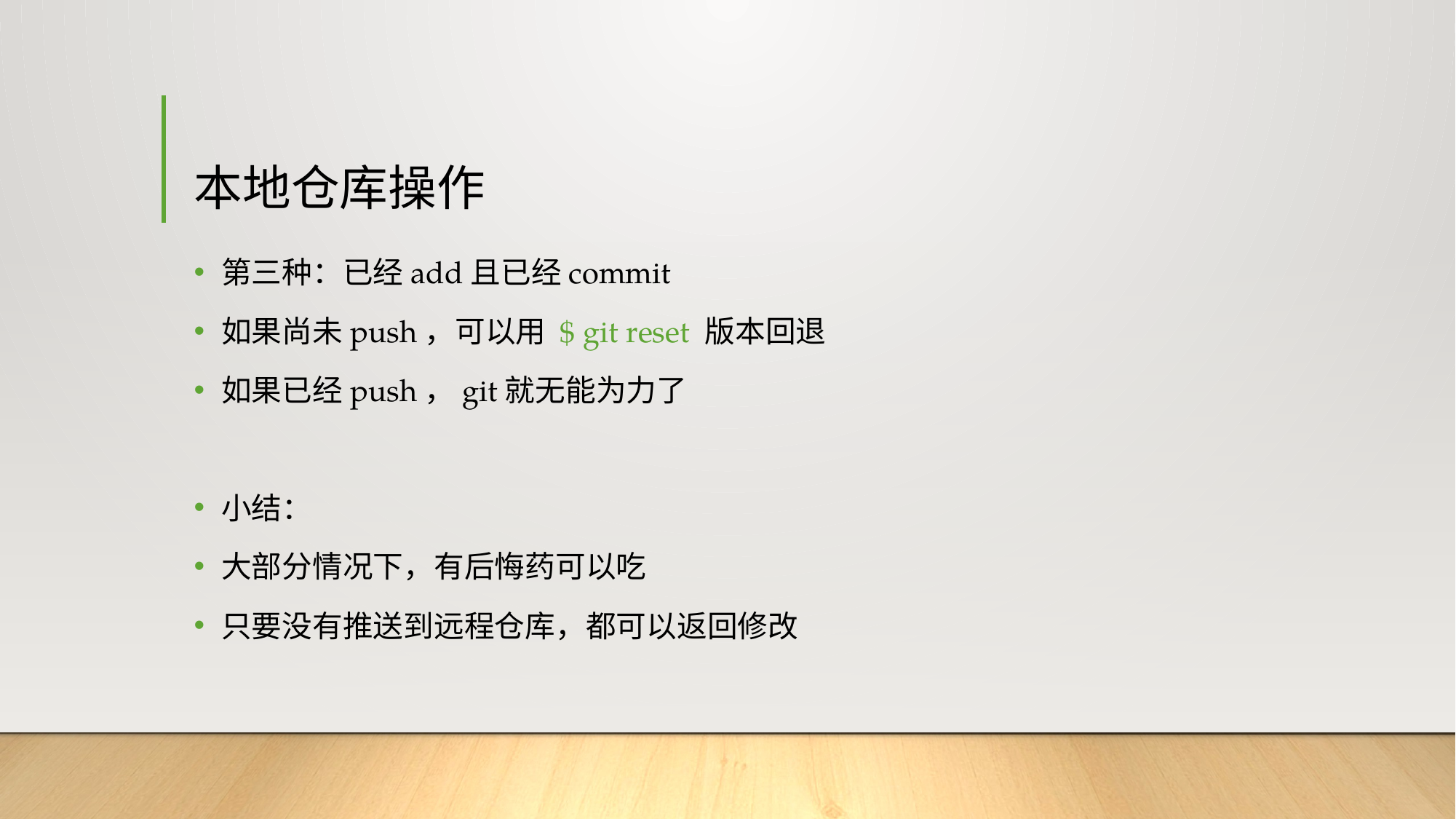

# 本地仓库操作
第三种：已经add且已经commit
如果尚未push，可以用 $ git reset 版本回退
如果已经push，git就无能为力了

小结：
大部分情况下，有后悔药可以吃
只要没有推送到远程仓库，都可以返回修改